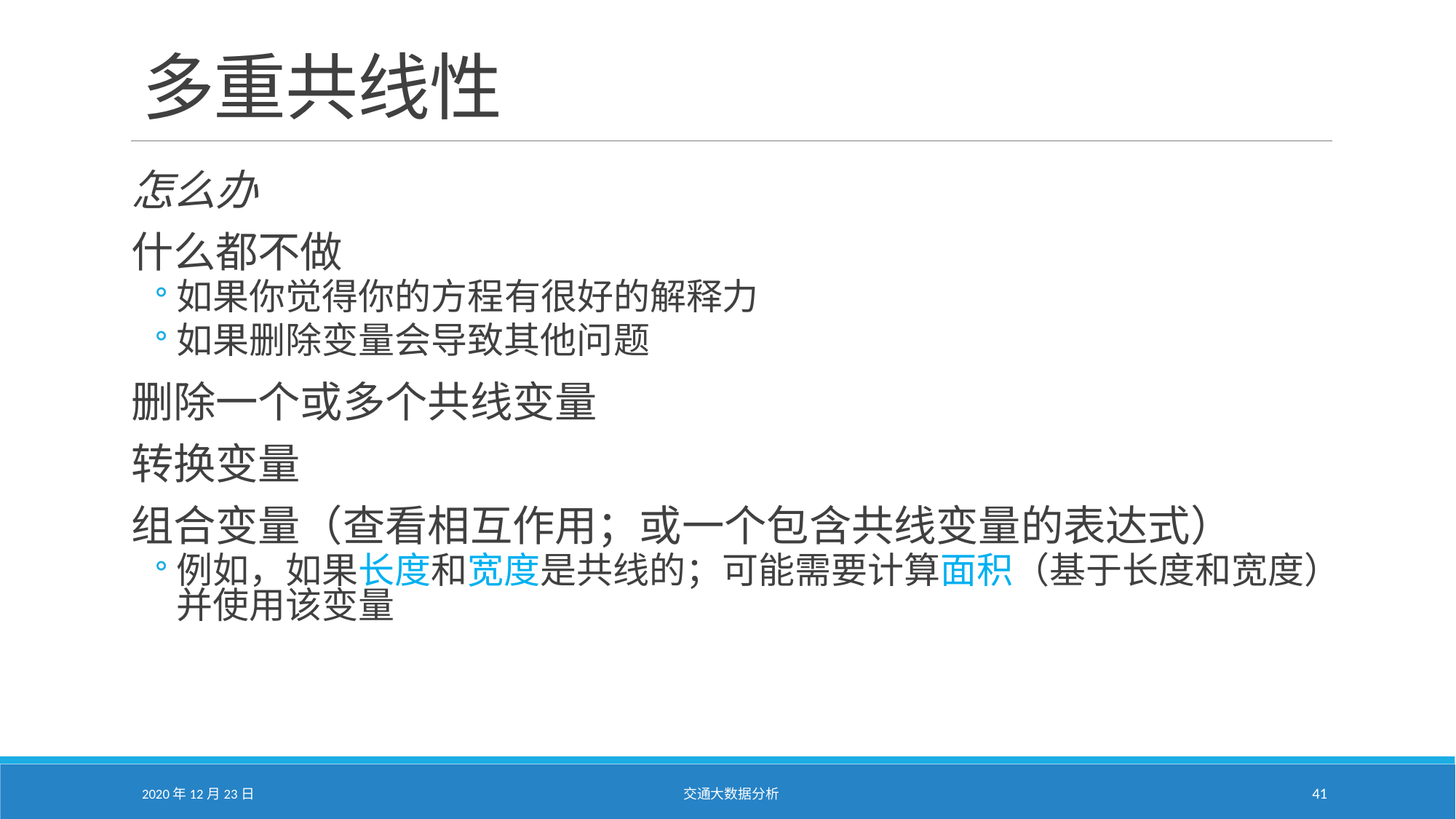

# 多重共线性
怎么办
什么都不做
如果你觉得你的方程有很好的解释力
如果删除变量会导致其他问题
删除一个或多个共线变量
转换变量
组合变量（查看相互作用；或一个包含共线变量的表达式）
例如，如果长度和宽度是共线的；可能需要计算面积（基于长度和宽度）并使用该变量
2020年12月23日
交通大数据分析
41